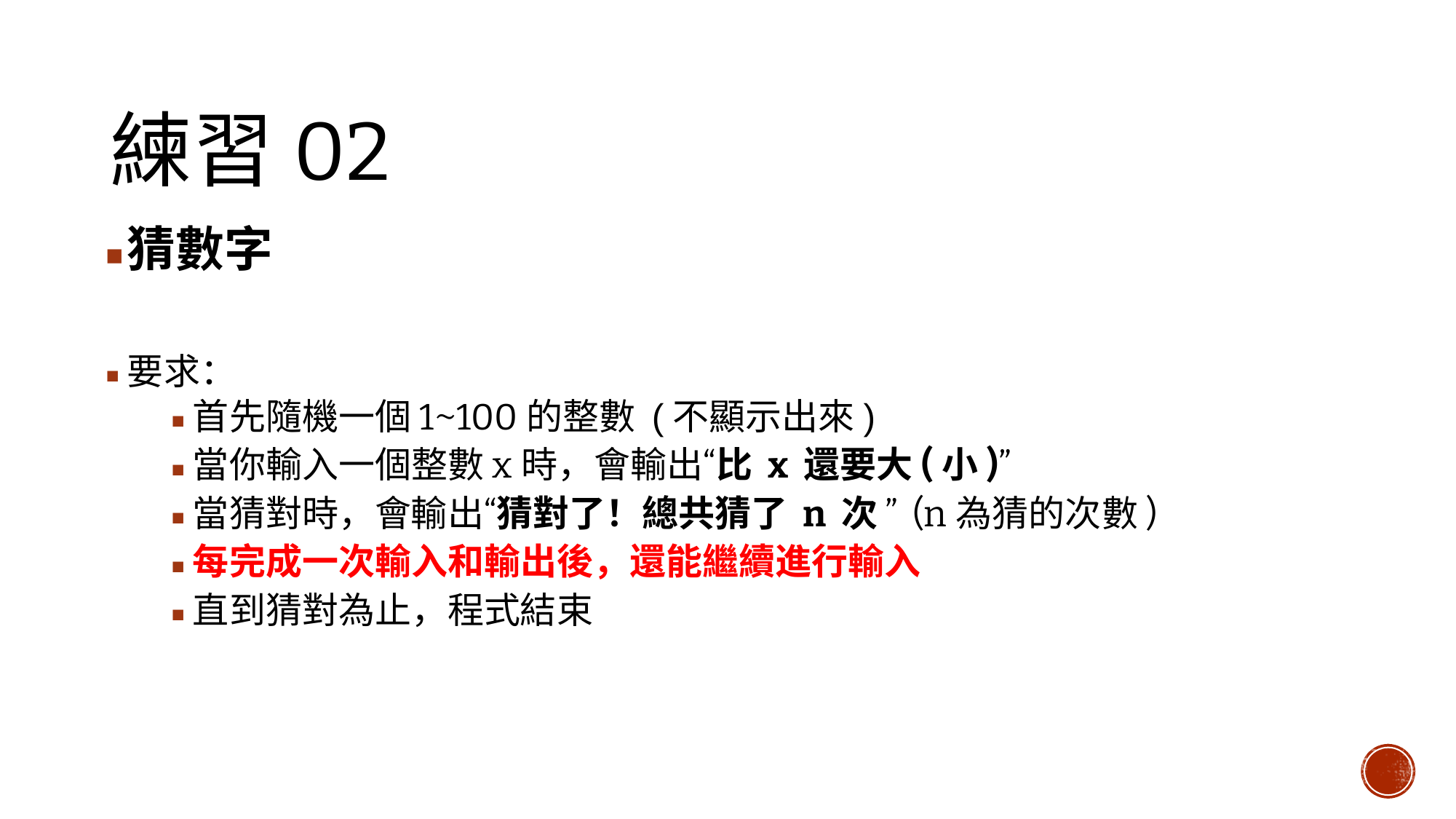

# 練習02
猜數字

要求：
首先隨機一個1~100的整數 (不顯示出來)
當你輸入一個整數x時，會輸出“比 x 還要大(小)”
當猜對時，會輸出“猜對了！總共猜了 n 次 ” (n為猜的次數)
每完成一次輸入和輸出後，還能繼續進行輸入
直到猜對為止，程式結束